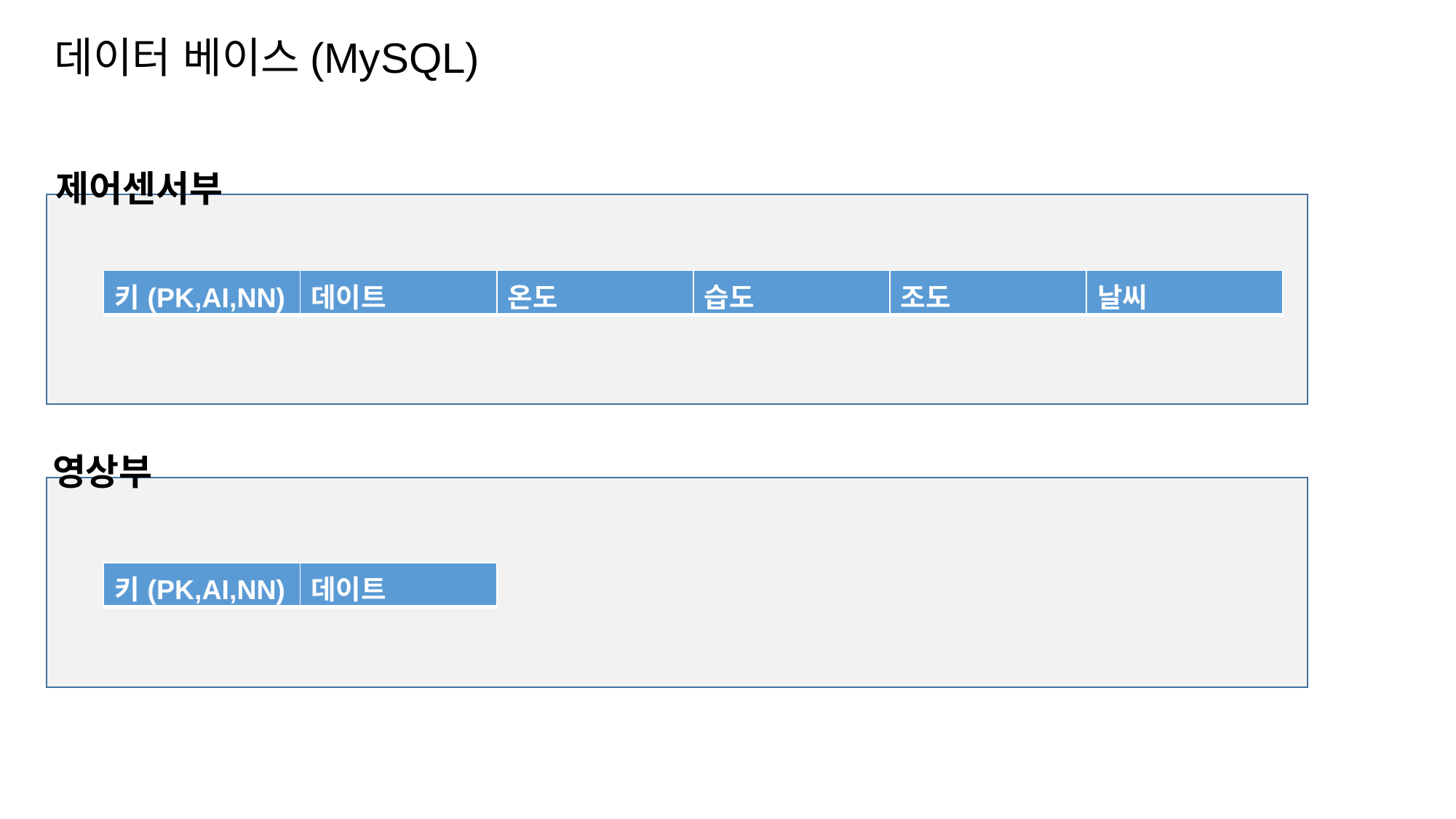

데이터 베이스(MySQL)

제어센서부

| 키(PK,AI,NN) | 데이트 | 온도 | 습도 | 조도 | 날씨 |
| --- | --- | --- | --- | --- | --- |
영상부

| 키(PK,AI,NN) | 데이트 |
| --- | --- |